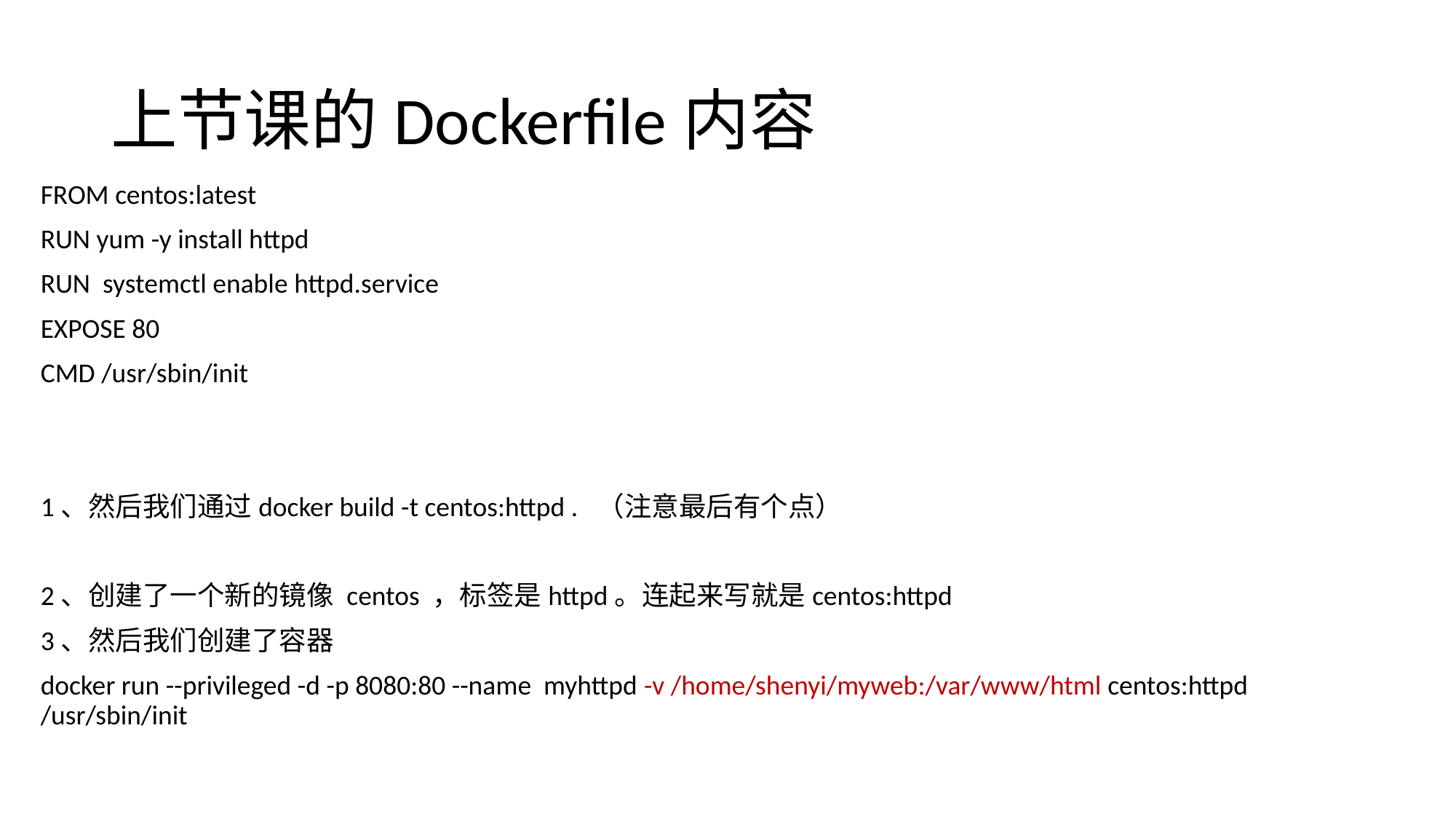

# 上节课的Dockerfile内容
FROM centos:latest
RUN yum -y install httpd
RUN  systemctl enable httpd.service
EXPOSE 80
CMD /usr/sbin/init

1、然后我们通过docker build -t centos:httpd .  （注意最后有个点）

2、创建了一个新的镜像 centos ，标签是httpd。连起来写就是centos:httpd
3、然后我们创建了容器
docker run --privileged -d -p 8080:80 --name  myhttpd -v /home/shenyi/myweb:/var/www/html centos:httpd /usr/sbin/init